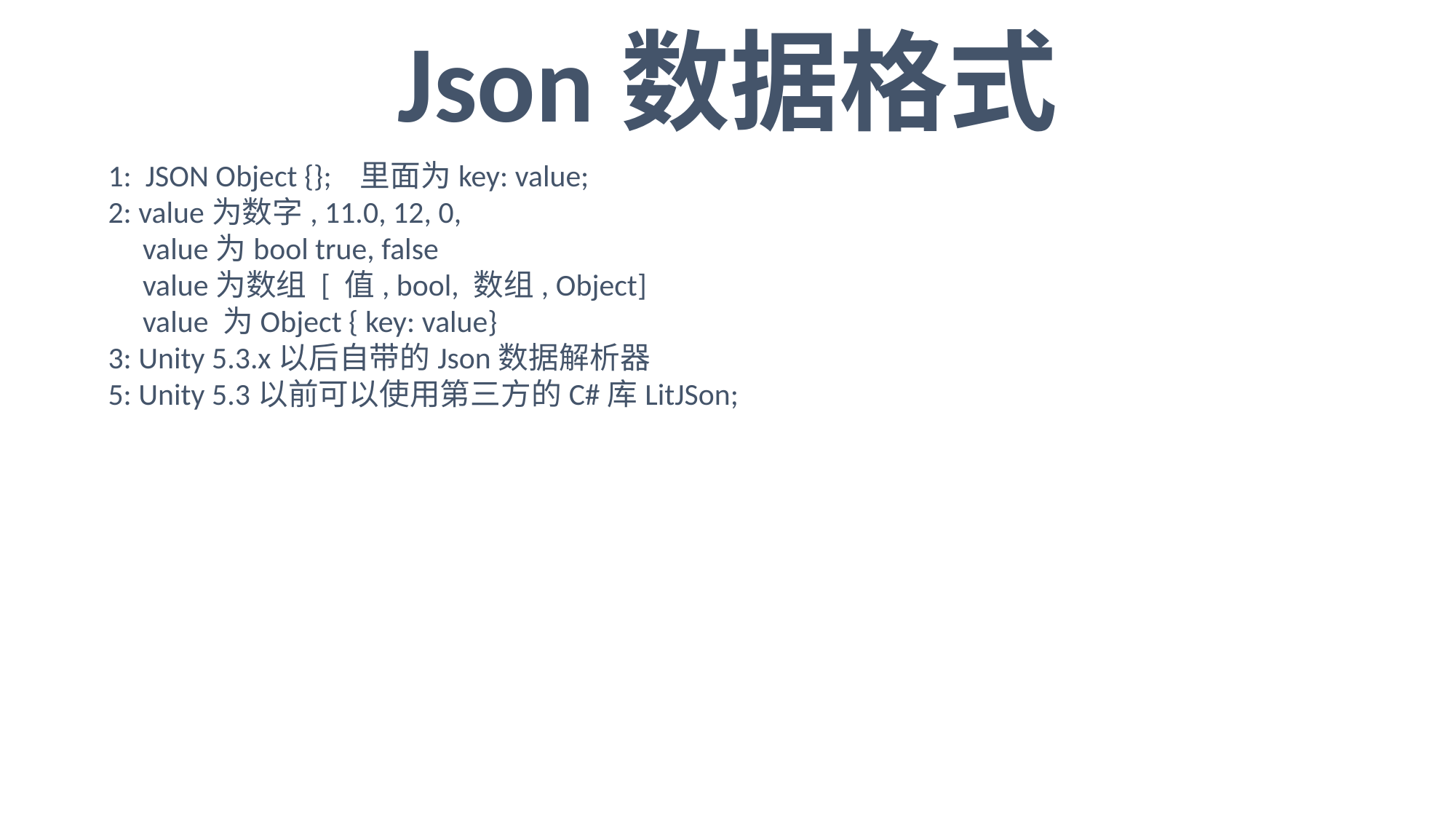

Json数据格式
1:  JSON Object {};   里面为key: value;
2: value为数字, 11.0, 12, 0,
     value为bool true, false
     value为数组 [ 值, bool, 数组, Object]
     value 为Object { key: value}
3: Unity 5.3.x以后自带的Json数据解析器
5: Unity 5.3以前可以使用第三方的C#库LitJSon;
7